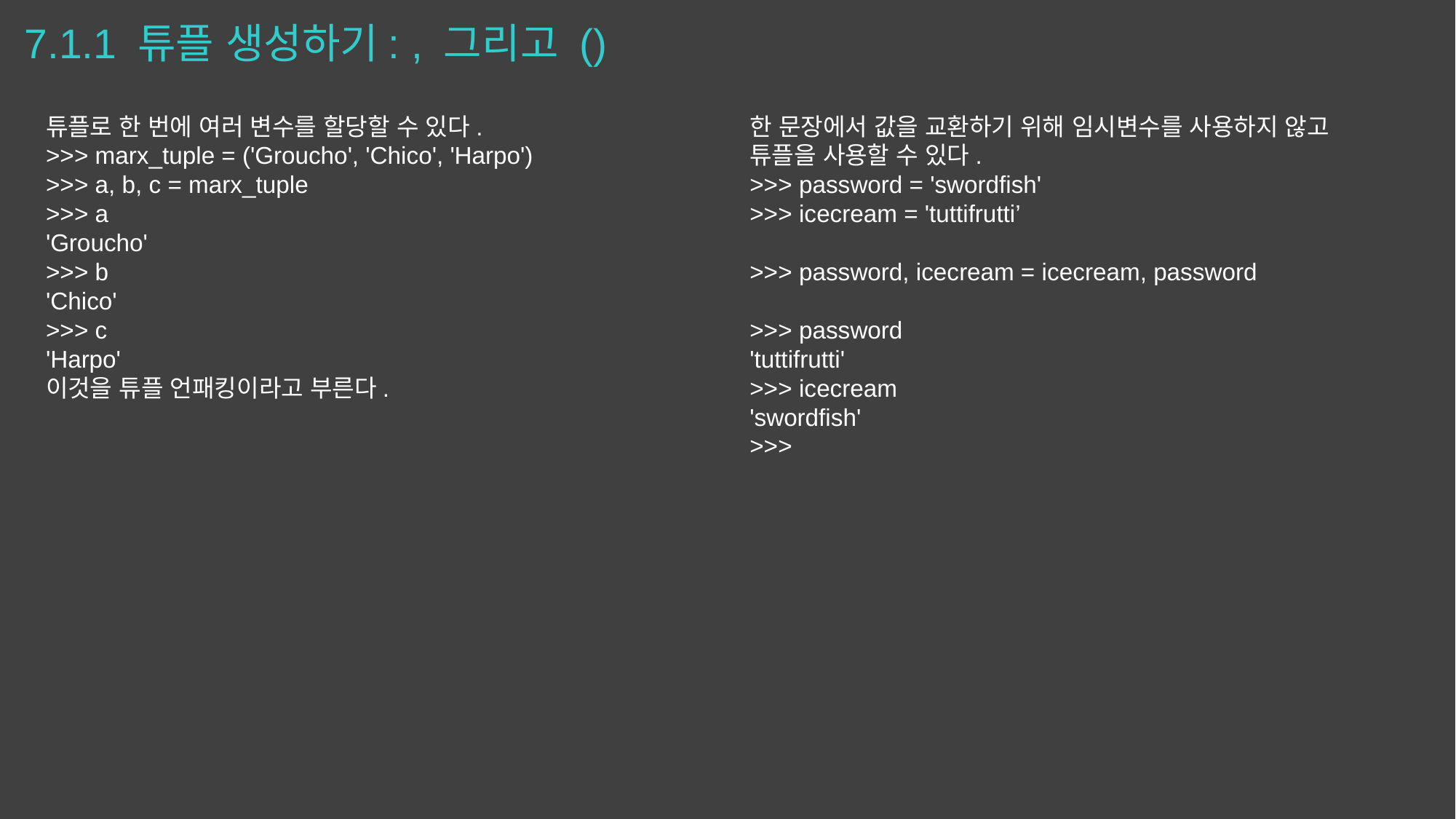

# 7.1.1 튜플 생성하기: , 그리고 ()
튜플로 한 번에 여러 변수를 할당할 수 있다.
>>> marx_tuple = ('Groucho', 'Chico', 'Harpo')
>>> a, b, c = marx_tuple
>>> a
'Groucho'
>>> b
'Chico'
>>> c
'Harpo'
이것을 튜플 언패킹이라고 부른다.

한 문장에서 값을 교환하기 위해 임시변수를 사용하지 않고 튜플을 사용할 수 있다.
>>> password = 'swordfish'
>>> icecream = 'tuttifrutti’

>>> password, icecream = icecream, password

>>> password
'tuttifrutti'
>>> icecream
'swordfish'
>>>